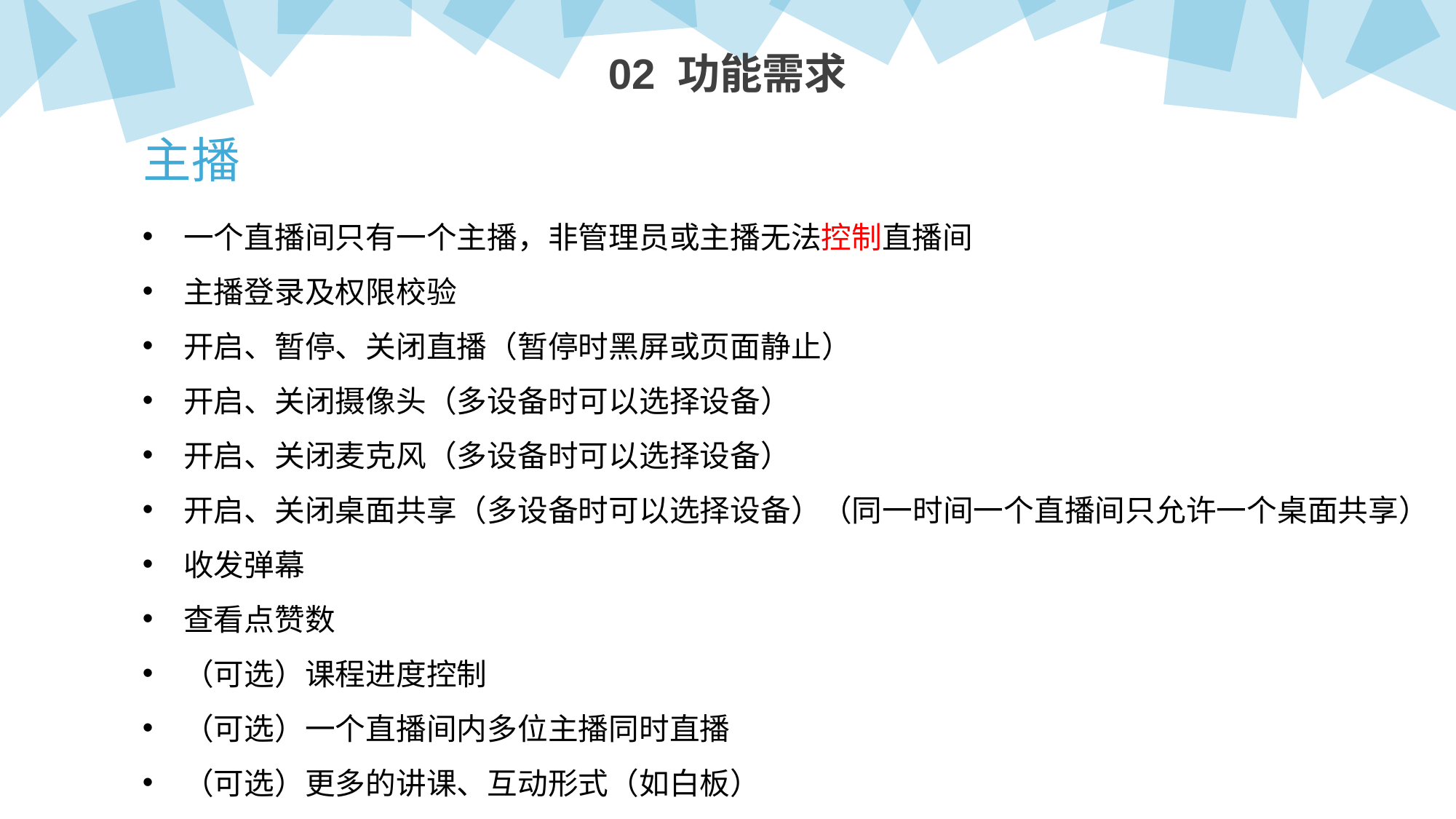

02 功能需求
主播
一个直播间只有一个主播，非管理员或主播无法控制直播间
主播登录及权限校验
开启、暂停、关闭直播（暂停时黑屏或页面静止）
开启、关闭摄像头（多设备时可以选择设备）
开启、关闭麦克风（多设备时可以选择设备）
开启、关闭桌面共享（多设备时可以选择设备）（同一时间一个直播间只允许一个桌面共享）
收发弹幕
查看点赞数
（可选）课程进度控制
（可选）一个直播间内多位主播同时直播
（可选）更多的讲课、互动形式（如白板）